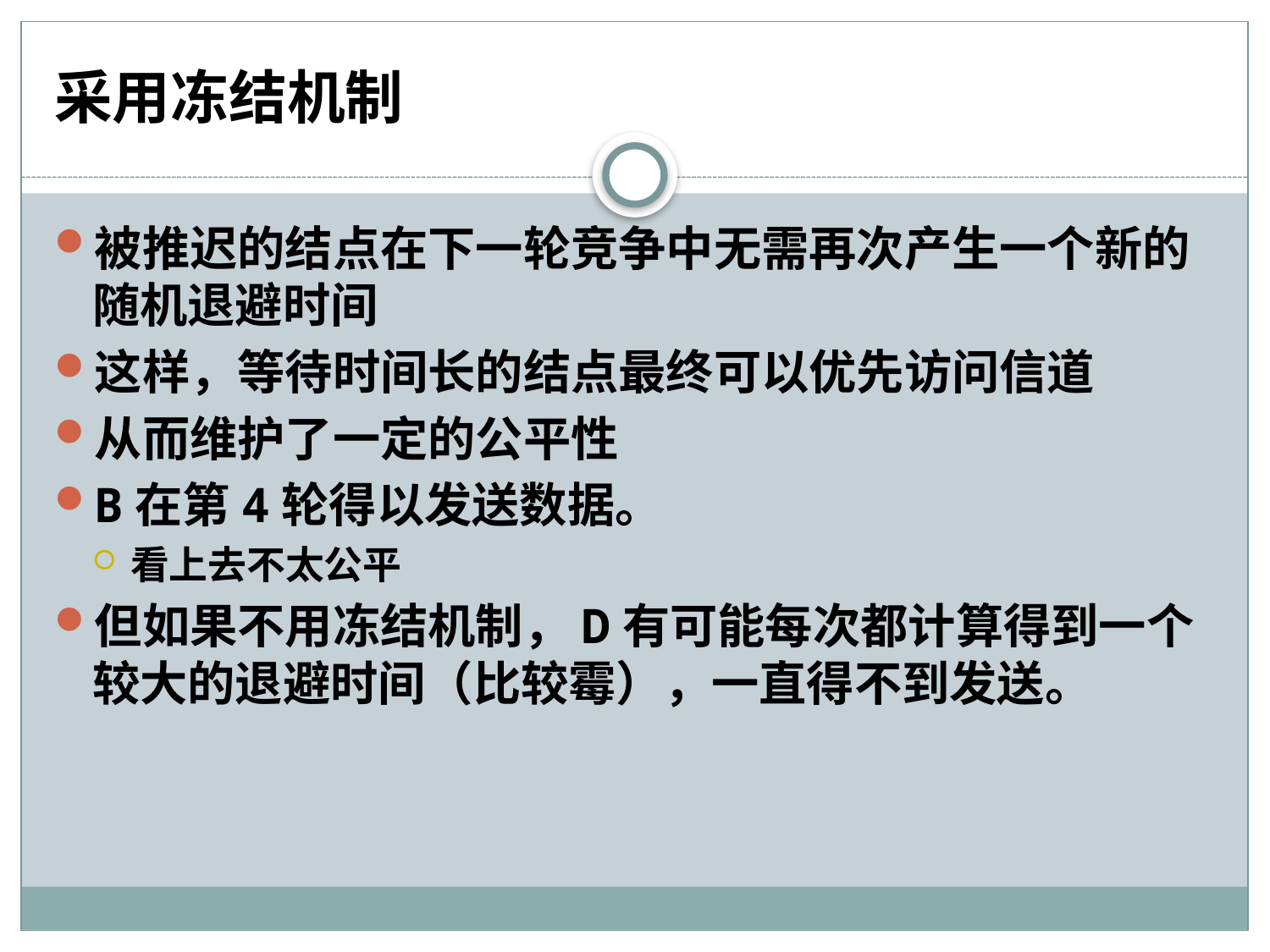

# 采用冻结机制
被推迟的结点在下一轮竞争中无需再次产生一个新的随机退避时间
这样，等待时间长的结点最终可以优先访问信道
从而维护了一定的公平性
B在第4轮得以发送数据。
看上去不太公平
但如果不用冻结机制，D有可能每次都计算得到一个较大的退避时间（比较霉），一直得不到发送。